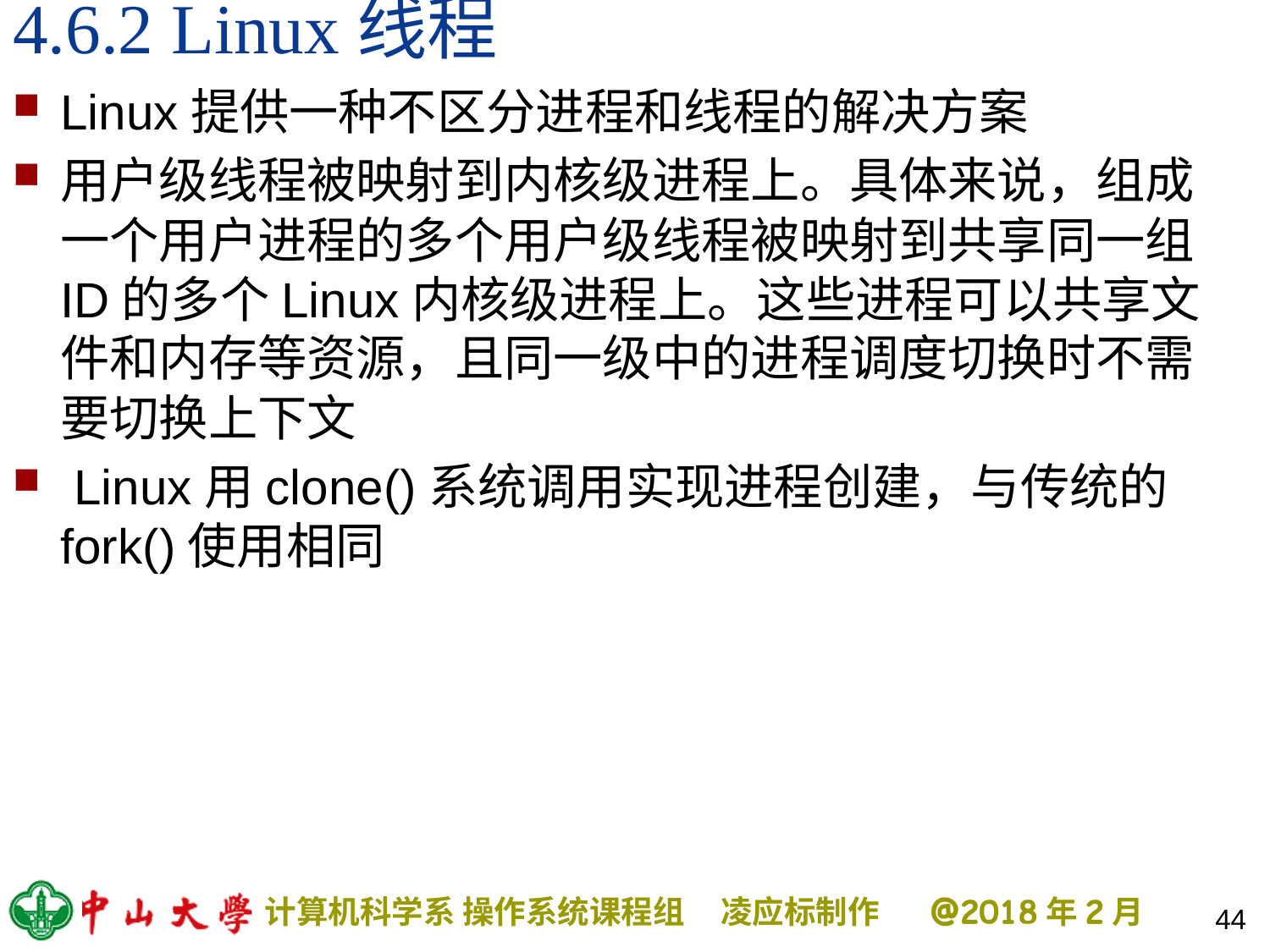

# 4.6.2 Linux线程
Linux提供一种不区分进程和线程的解决方案
用户级线程被映射到内核级进程上。具体来说，组成一个用户进程的多个用户级线程被映射到共享同一组ID的多个Linux内核级进程上。这些进程可以共享文件和内存等资源，且同一级中的进程调度切换时不需要切换上下文
 Linux用clone()系统调用实现进程创建，与传统的fork()使用相同
44